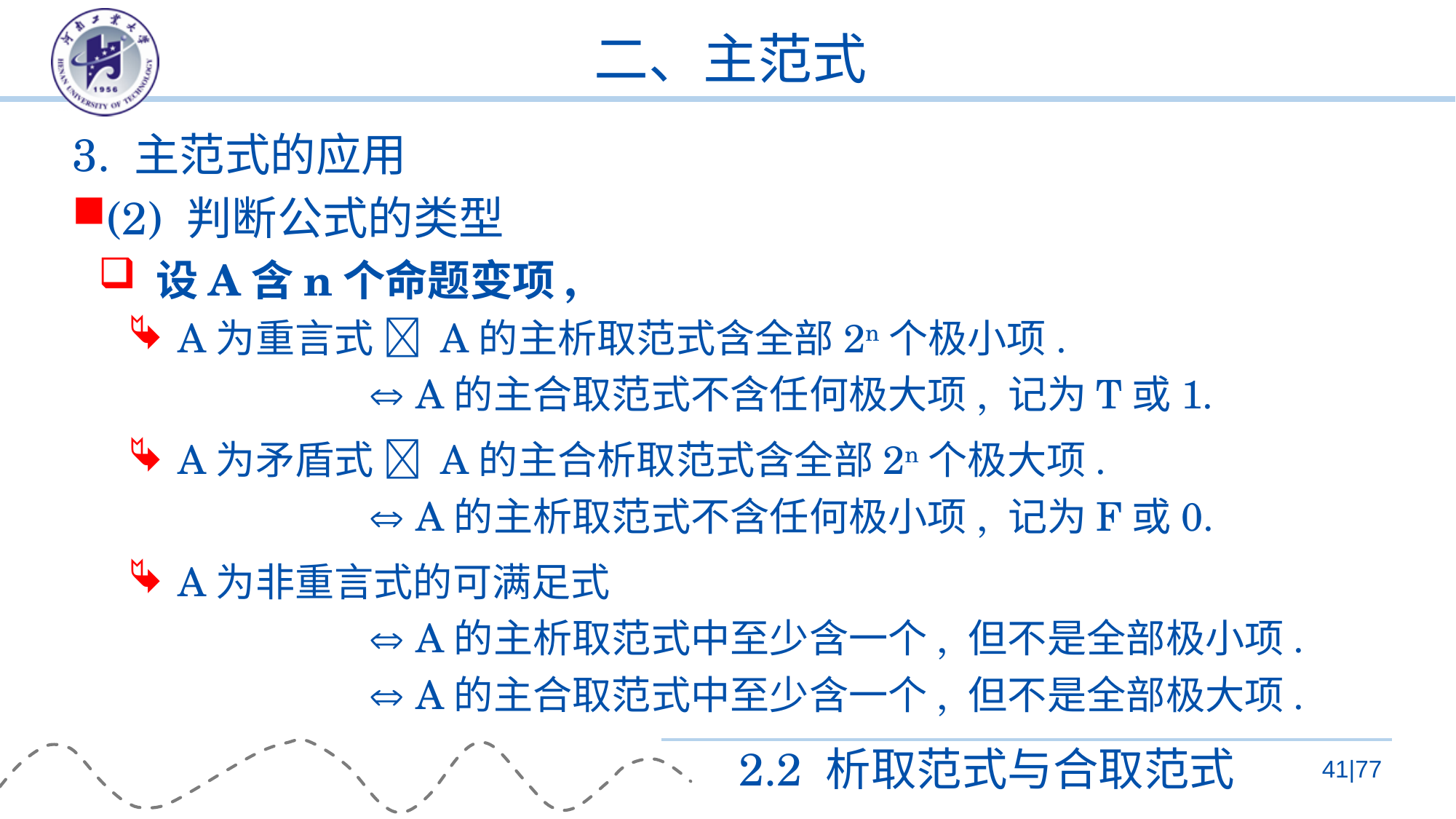

# 二、主范式
3. 主范式的应用
(2) 判断公式的类型
 设A含n个命题变项,
 A为重言式 ⇔ A的主析取范式含全部2n个极小项.
                      ⇔ A的主合取范式不含任何极大项, 记为T或1.
 A为矛盾式 ⇔ A的主合析取范式含全部2n个极大项.
                      ⇔ A的主析取范式不含任何极小项, 记为F或0.
 A为非重言式的可满足式
                      ⇔ A的主析取范式中至少含一个, 但不是全部极小项.
                      ⇔ A的主合取范式中至少含一个, 但不是全部极大项.
2.2 析取范式与合取范式
41|77